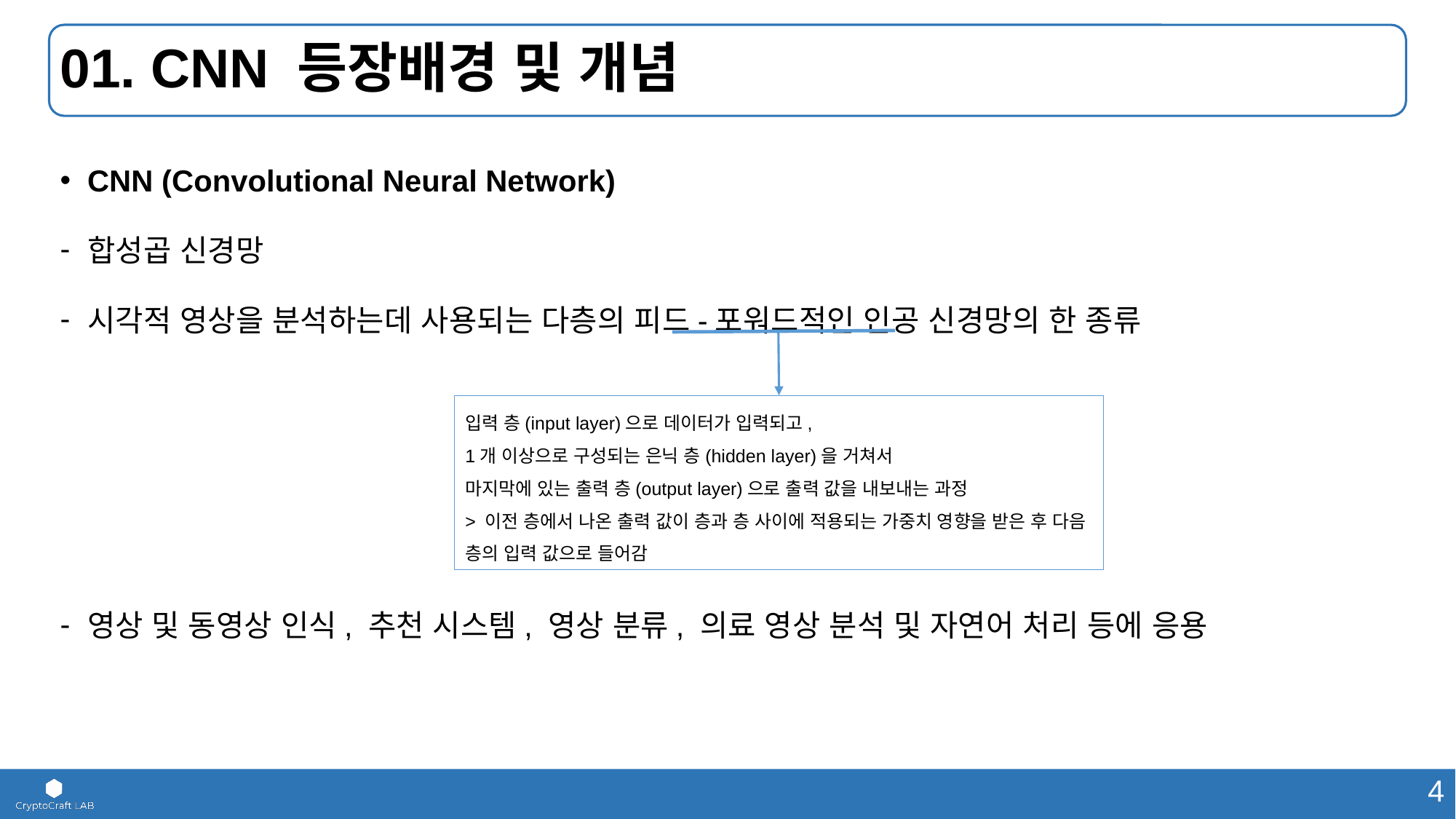

# 01. CNN 등장배경 및 개념
CNN (Convolutional Neural Network)
합성곱 신경망
시각적 영상을 분석하는데 사용되는 다층의 피드-포워드적인 인공 신경망의 한 종류

영상 및 동영상 인식, 추천 시스템, 영상 분류, 의료 영상 분석 및 자연어 처리 등에 응용
입력 층(input layer)으로 데이터가 입력되고,
1개 이상으로 구성되는 은닉 층(hidden layer)을 거쳐서
마지막에 있는 출력 층(output layer)으로 출력 값을 내보내는 과정
> 이전 층에서 나온 출력 값이 층과 층 사이에 적용되는 가중치 영향을 받은 후 다음 층의 입력 값으로 들어감